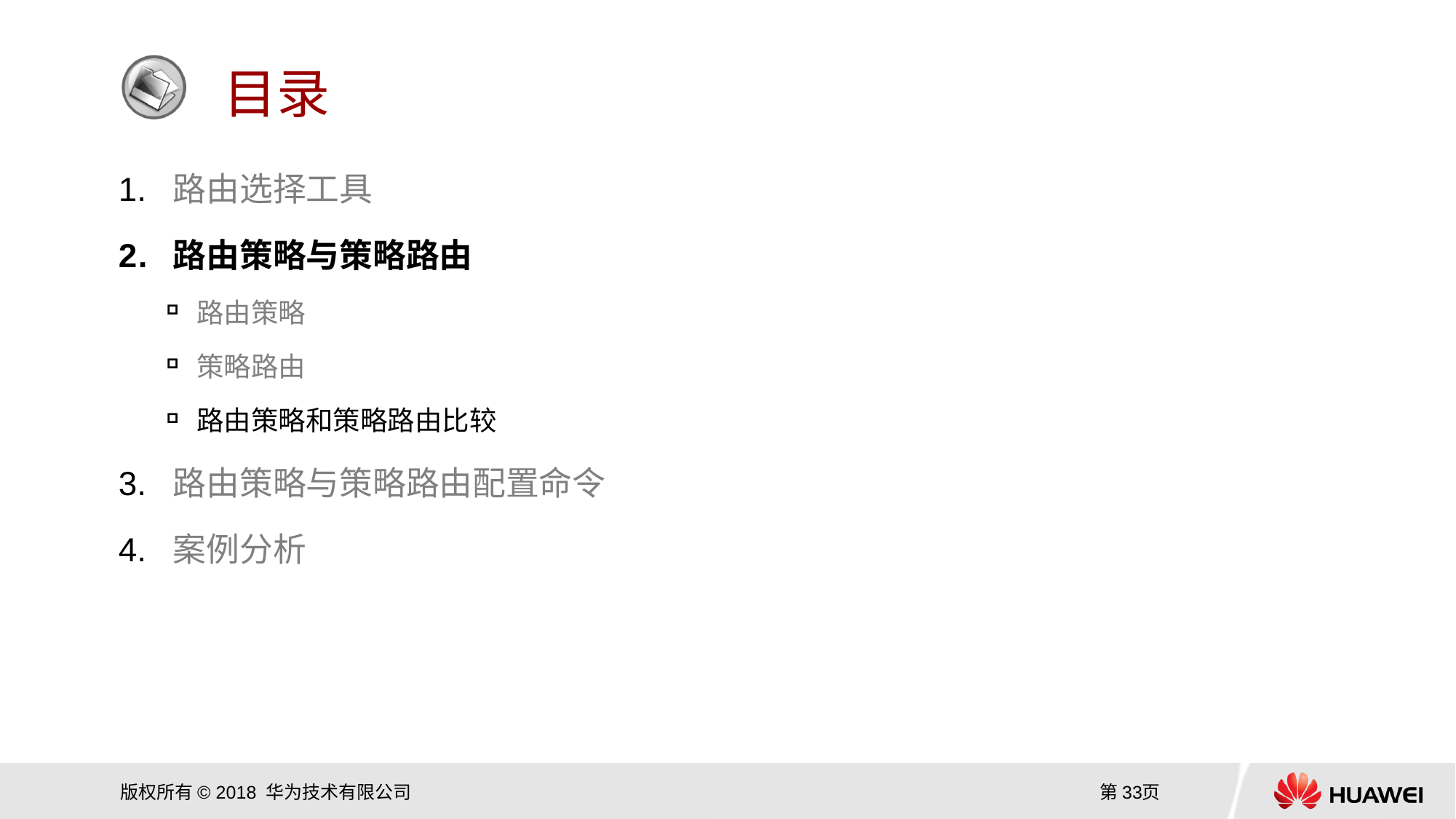

路由选择工具
路由策略与策略路由
路由策略
策略路由
路由策略和策略路由比较
路由策略与策略路由配置命令
案例分析